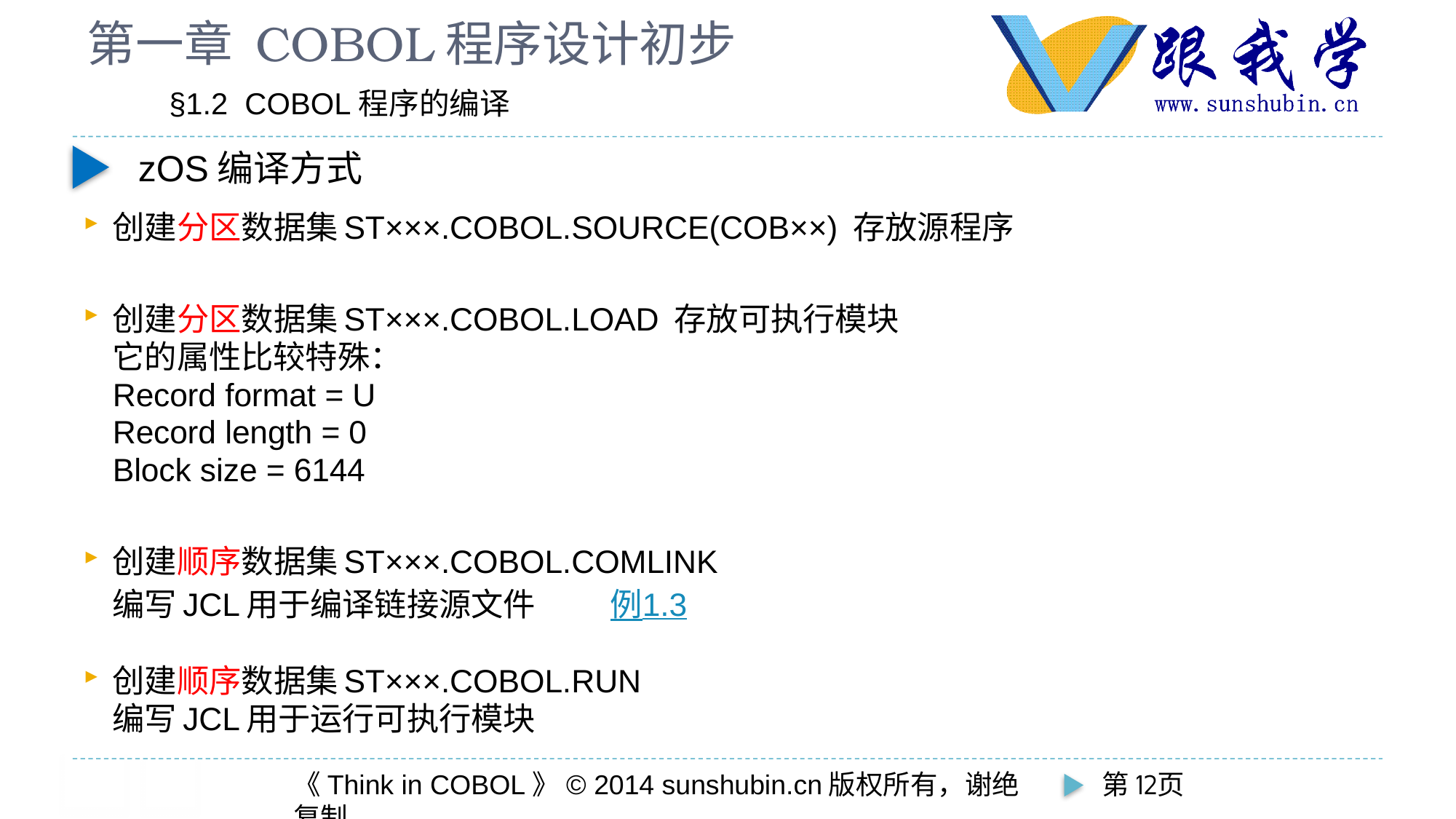

# 第一章 COBOL程序设计初步
§1.2  COBOL程序的编译
zOS编译方式
创建分区数据集ST×××.COBOL.SOURCE(COB××) 存放源程序

创建分区数据集ST×××.COBOL.LOAD 存放可执行模块
	它的属性比较特殊：
		Record format = U
		Record length = 0
		Block size = 6144

创建顺序数据集ST×××.COBOL.COMLINK
	编写JCL用于编译链接源文件		例1.3

创建顺序数据集ST×××.COBOL.RUN
	编写JCL用于运行可执行模块